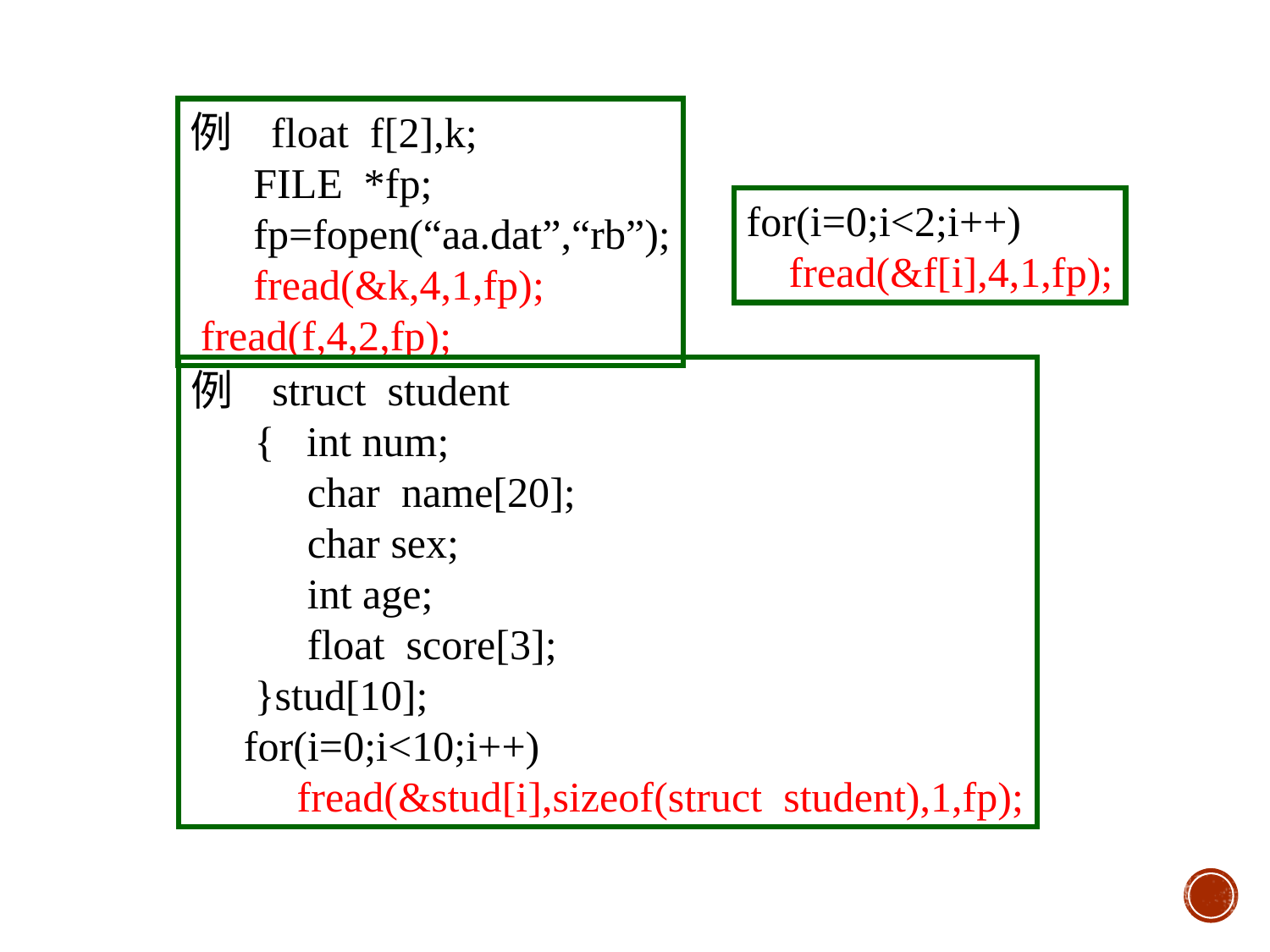

例   float  f[2],k;
      FILE  *fp;
      fp=fopen(“aa.dat”,“rb”);
      fread(&k,4,1,fp);
 fread(f,4,2,fp);
for(i=0;i<2;i++)
    fread(&f[i],4,1,fp);
例   struct  student
      {   int num;
           char  name[20];
           char sex;
           int age;
           float  score[3];
      }stud[10];
     for(i=0;i<10;i++)
          fread(&stud[i],sizeof(struct  student),1,fp);